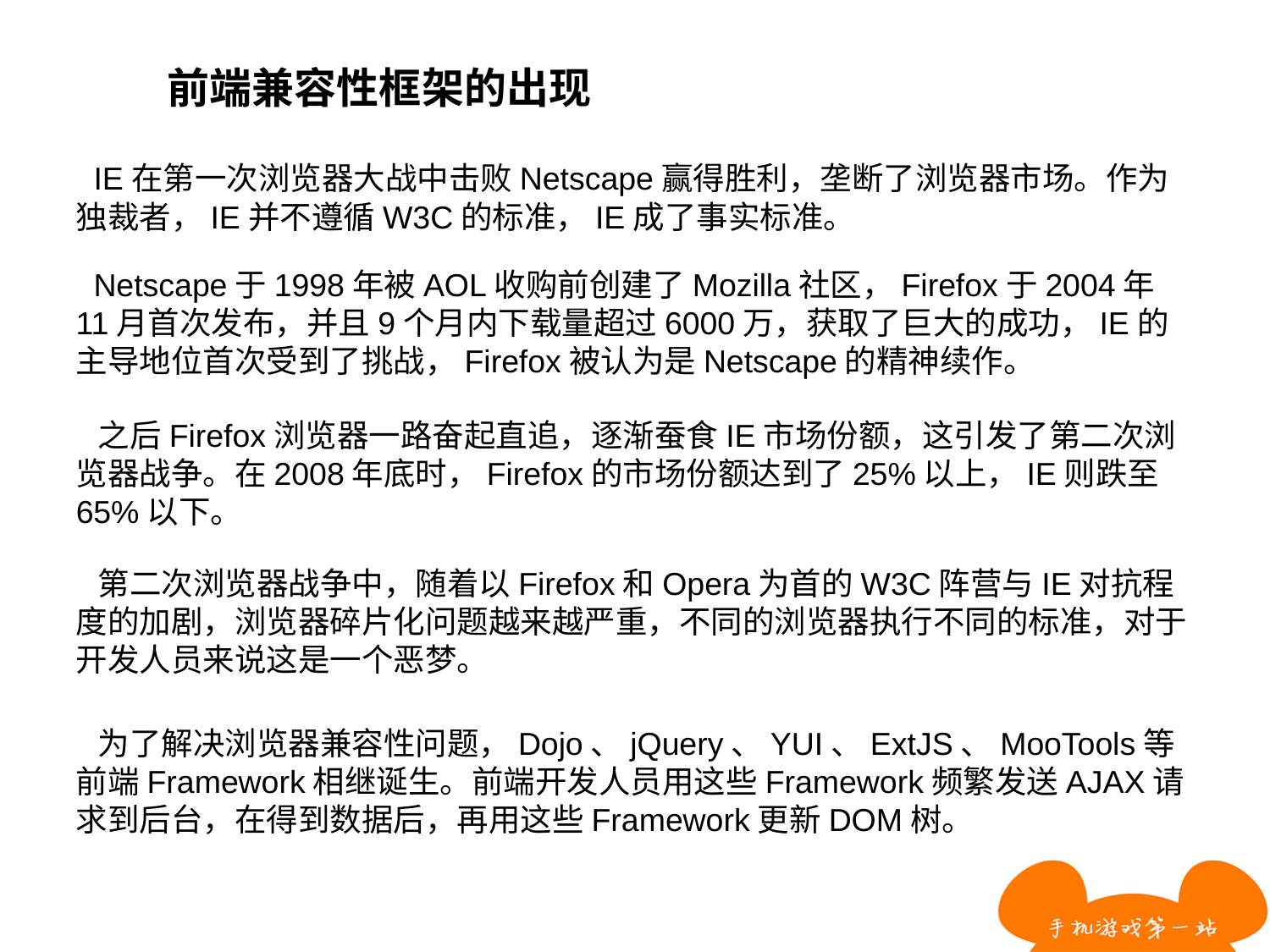

前端兼容性框架的出现
  IE在第一次浏览器大战中击败Netscape赢得胜利，垄断了浏览器市场。作为独裁者，IE并不遵循W3C的标准，IE成了事实标准。
  Netscape于1998年被AOL收购前创建了Mozilla社区，Firefox于2004年11月首次发布，并且9个月内下载量超过6000万，获取了巨大的成功，IE的主导地位首次受到了挑战，Firefox被认为是Netscape的精神续作。
  之后Firefox浏览器一路奋起直追，逐渐蚕食IE市场份额，这引发了第二次浏览器战争。在2008年底时，Firefox的市场份额达到了25%以上，IE则跌至65%以下。
  第二次浏览器战争中，随着以Firefox和Opera为首的W3C阵营与IE对抗程度的加剧，浏览器碎片化问题越来越严重，不同的浏览器执行不同的标准，对于开发人员来说这是一个恶梦。
  为了解决浏览器兼容性问题，Dojo、jQuery、YUI、ExtJS、MooTools等前端Framework相继诞生。前端开发人员用这些Framework频繁发送AJAX请求到后台，在得到数据后，再用这些Framework更新DOM树。